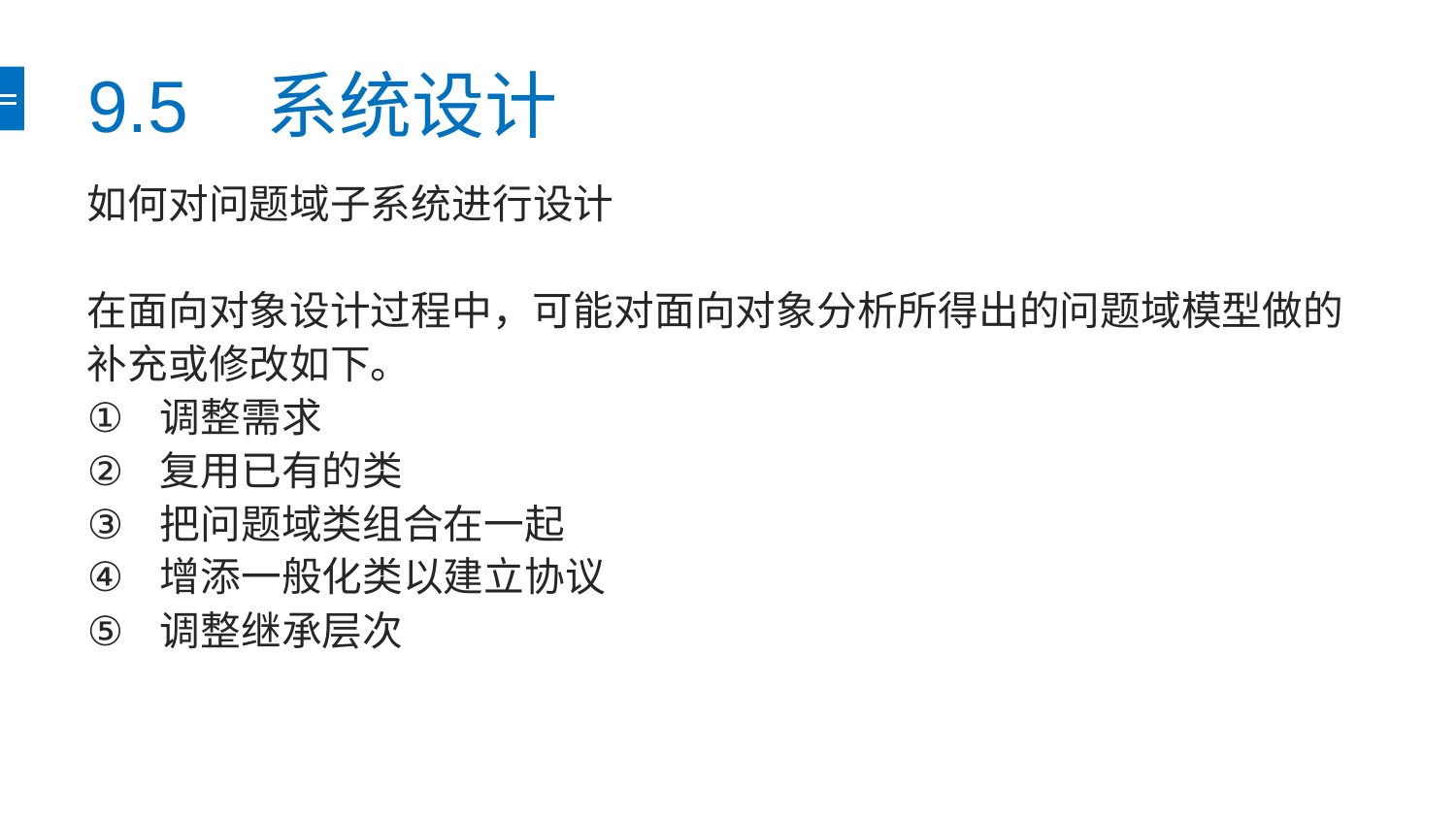

# 9.5   系统设计
如何对问题域子系统进行设计

在面向对象设计过程中，可能对面向对象分析所得出的问题域模型做的补充或修改如下。
调整需求
复用已有的类
把问题域类组合在一起
增添一般化类以建立协议
调整继承层次